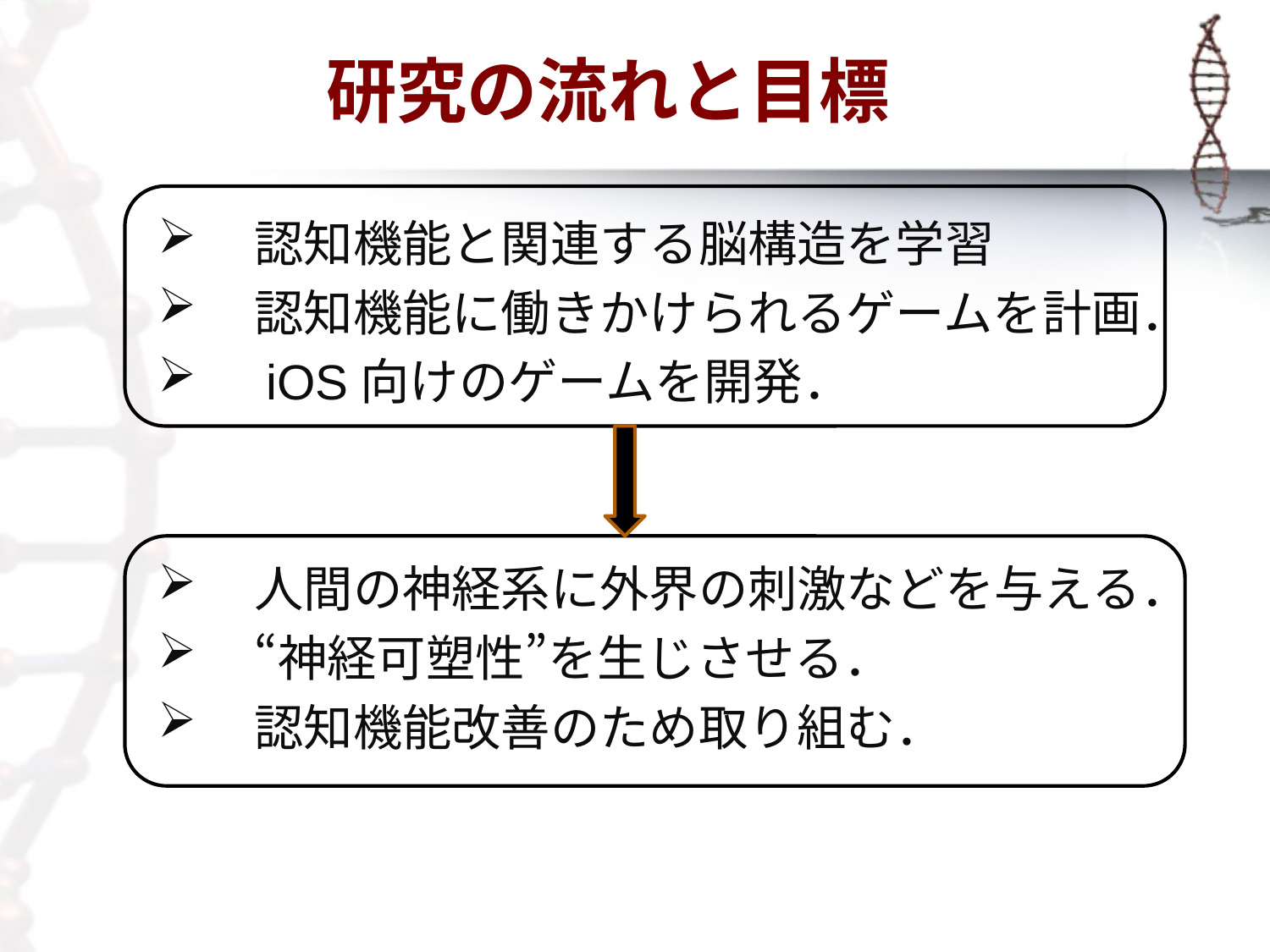

# 研究の流れと目標

　認知機能と関連する脳構造を学習
　認知機能に働きかけられるゲームを計画．
　iOS向けのゲームを開発．

　人間の神経系に外界の刺激などを与える．
　“神経可塑性”を生じさせる．
　認知機能改善のため取り組む．